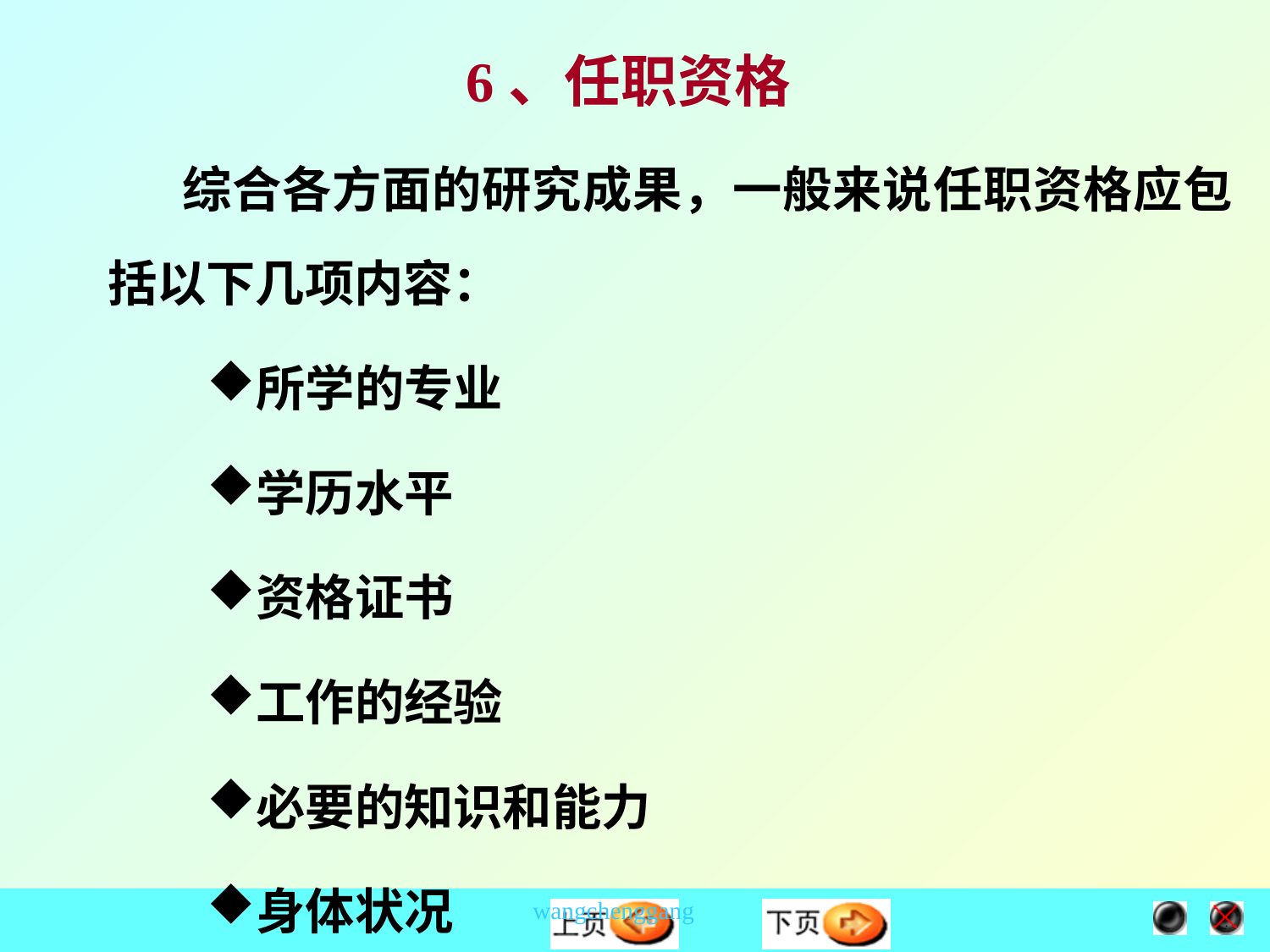

# 6、任职资格
综合各方面的研究成果，一般来说任职资格应包括以下几项内容：
所学的专业
学历水平
资格证书
工作的经验
必要的知识和能力
身体状况
wangchenggang